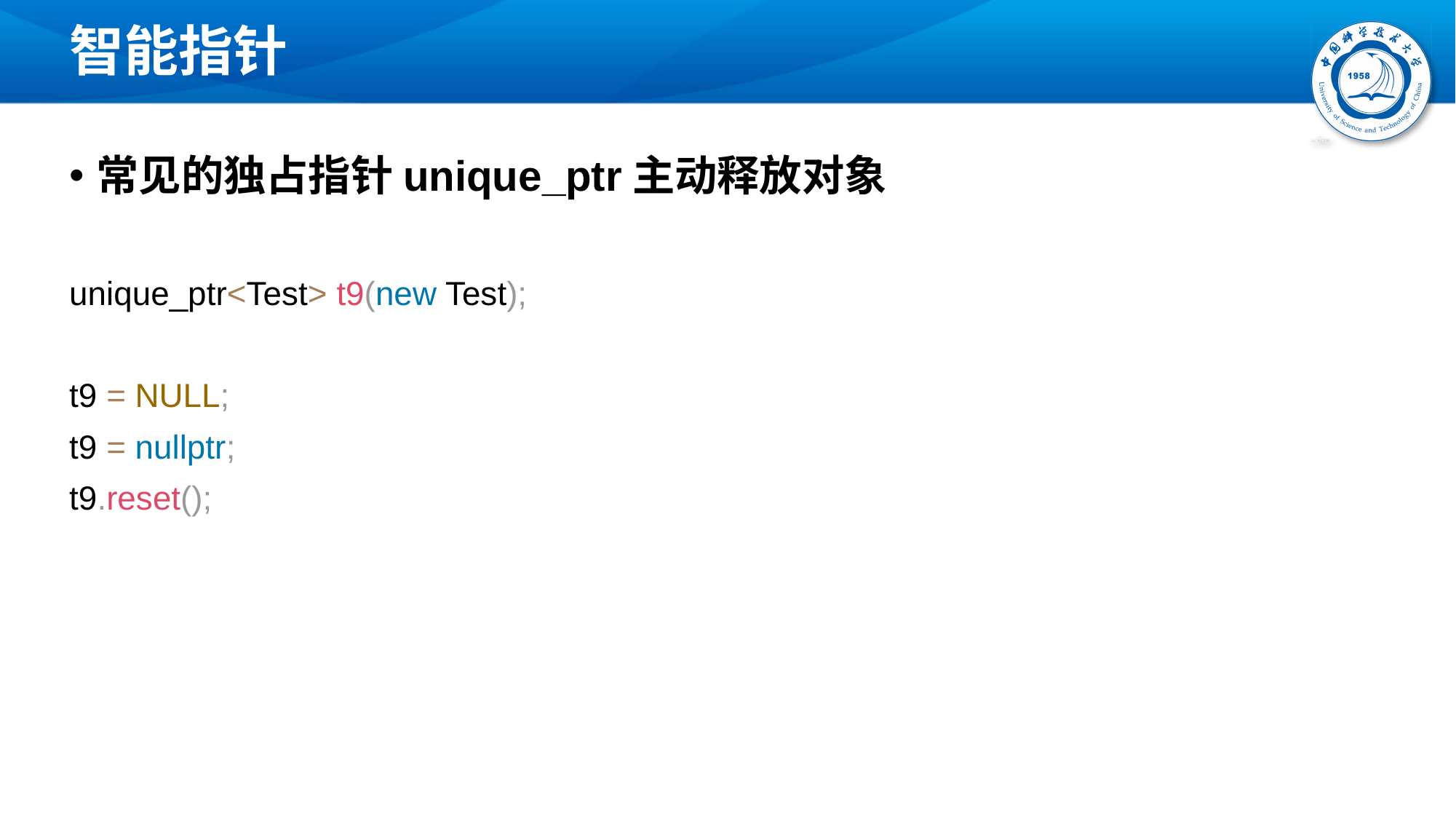

# 智能指针
常见的独占指针unique_ptr主动释放对象

unique_ptr<Test> t9(new Test);

t9 = NULL;
t9 = nullptr;
t9.reset();